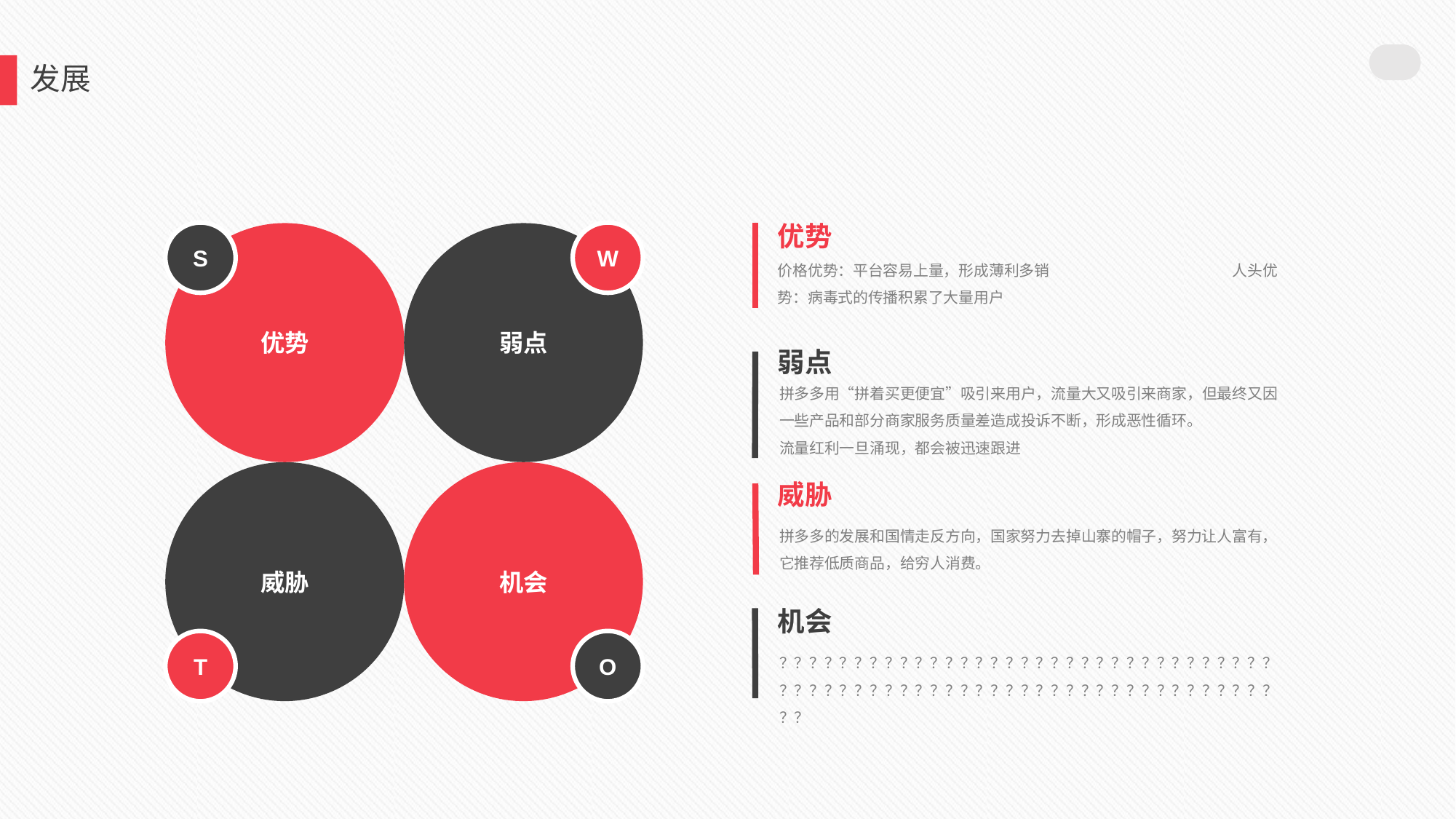

17
发展
S
W
优势
优势
弱点
价格优势：平台容易上量，形成薄利多销                                                     人头优势：病毒式的传播积累了大量用户
弱点
拼多多用“拼着买更便宜”吸引来用户，流量大又吸引来商家，但最终又因一些产品和部分商家服务质量差造成投诉不断，形成恶性循环。                        流量红利一旦涌现，都会被迅速跟进
威胁
机会
威胁
拼多多的发展和国情走反方向，国家努力去掉山寨的帽子，努力让人富有，它推荐低质商品，给穷人消费。
机会
T
O
？？？？？？？？？？？？？？？？？？？？？？？？？？？？？？？？？？？？？？？？？？？？？？？？？？？？？？？？？？？？？？？？？？？？